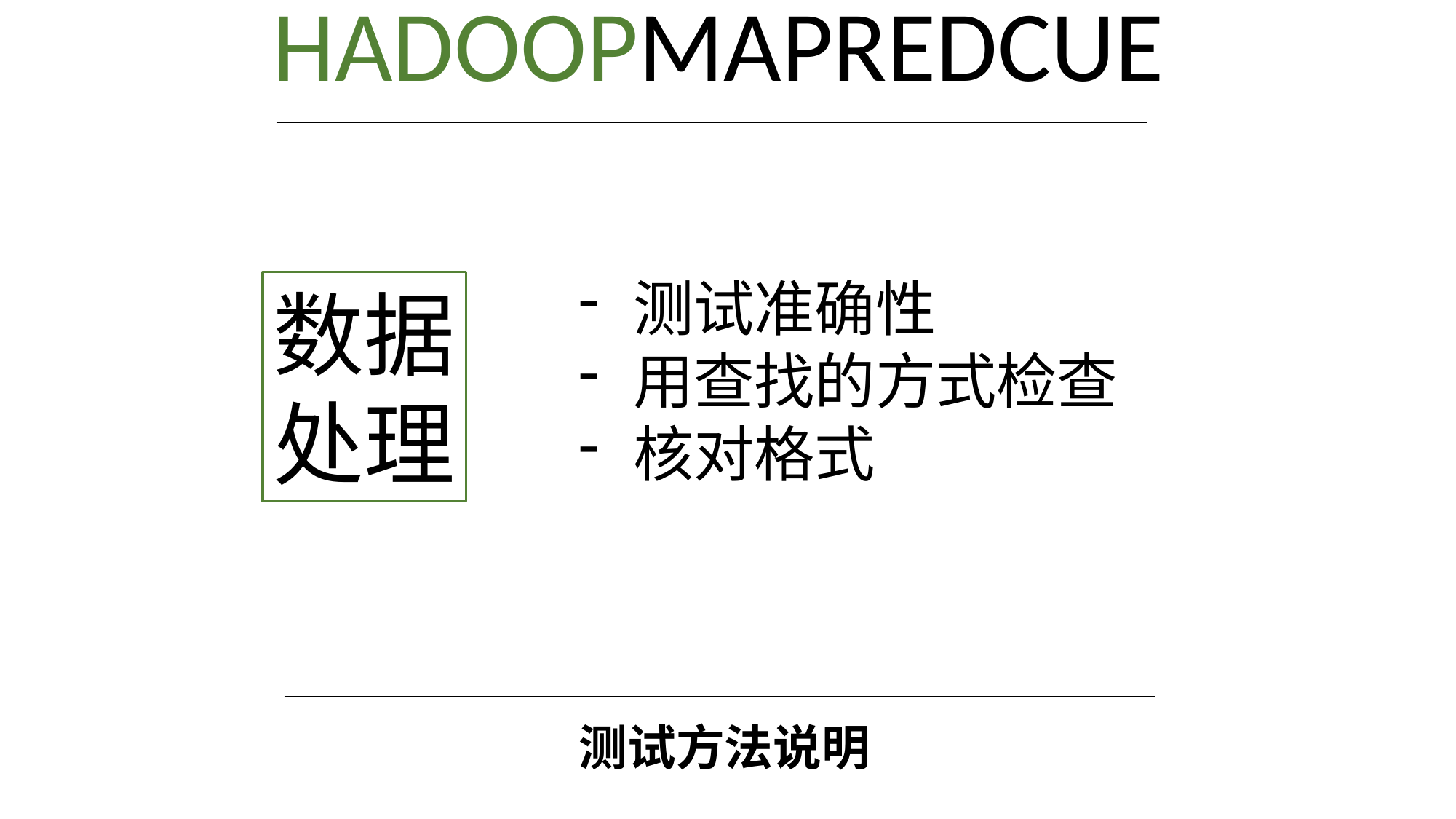

# HADOOPMAPREDCUE
测试准确性
用查找的方式检查
核对格式
数据
处理
测试方法说明